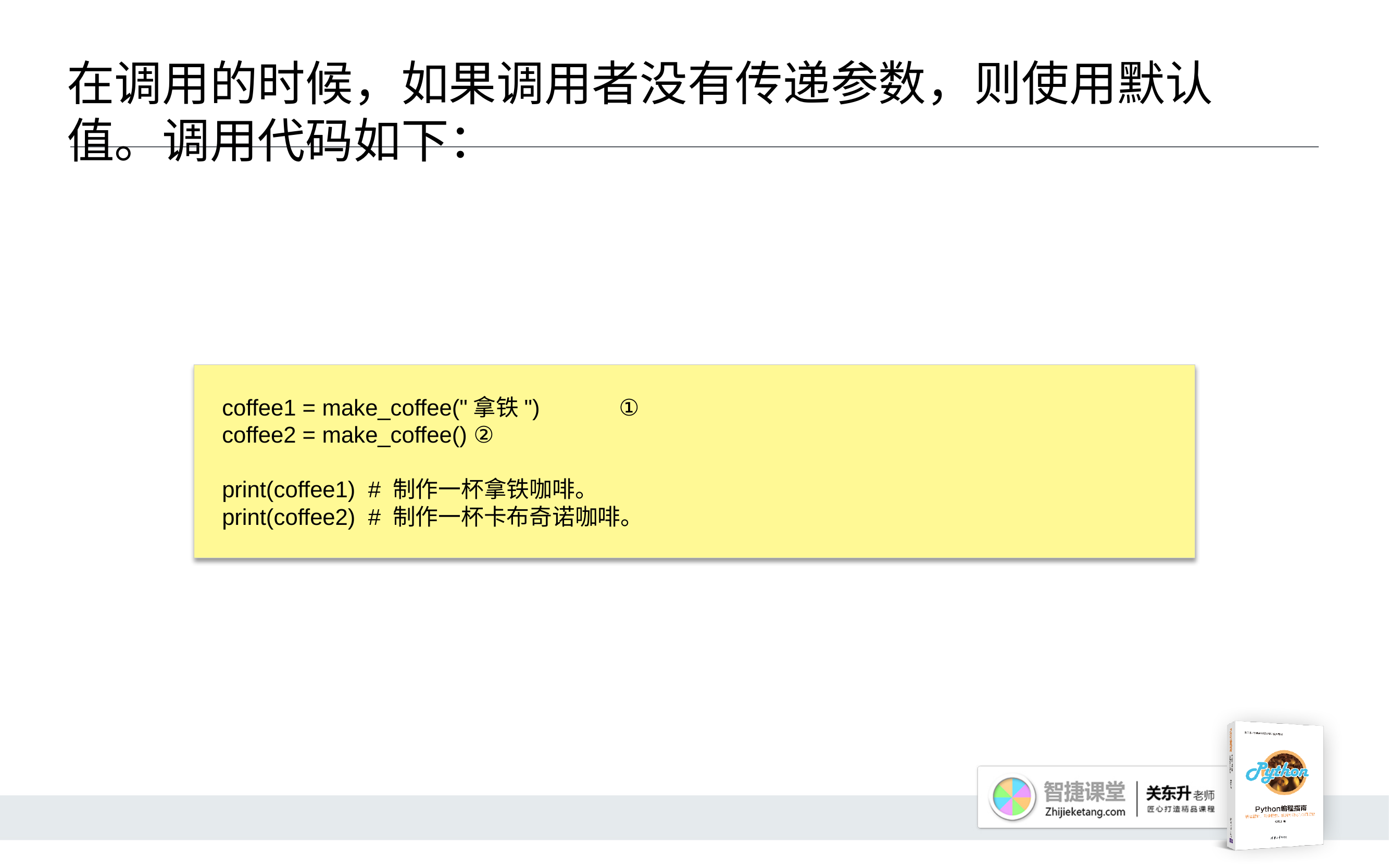

# 在调用的时候，如果调用者没有传递参数，则使用默认值。调用代码如下：
coffee1 = make_coffee("拿铁")	 ①
coffee2 = make_coffee() ②

print(coffee1)  # 制作一杯拿铁咖啡。
print(coffee2)  # 制作一杯卡布奇诺咖啡。